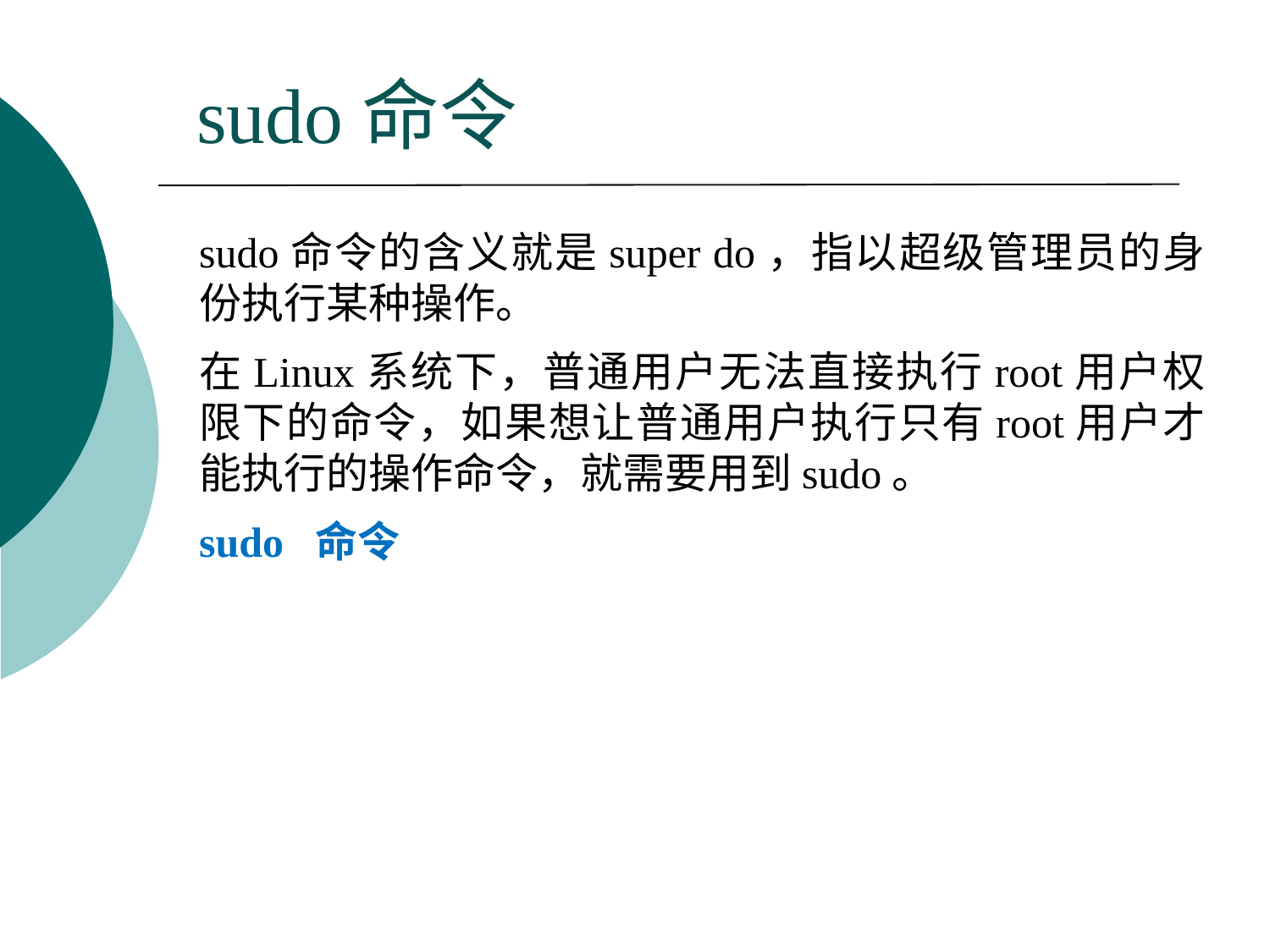

# sudo命令
sudo命令的含义就是super do，指以超级管理员的身份执行某种操作。
在Linux系统下，普通用户无法直接执行root用户权限下的命令，如果想让普通用户执行只有root用户才能执行的操作命令，就需要用到sudo。
sudo  命令